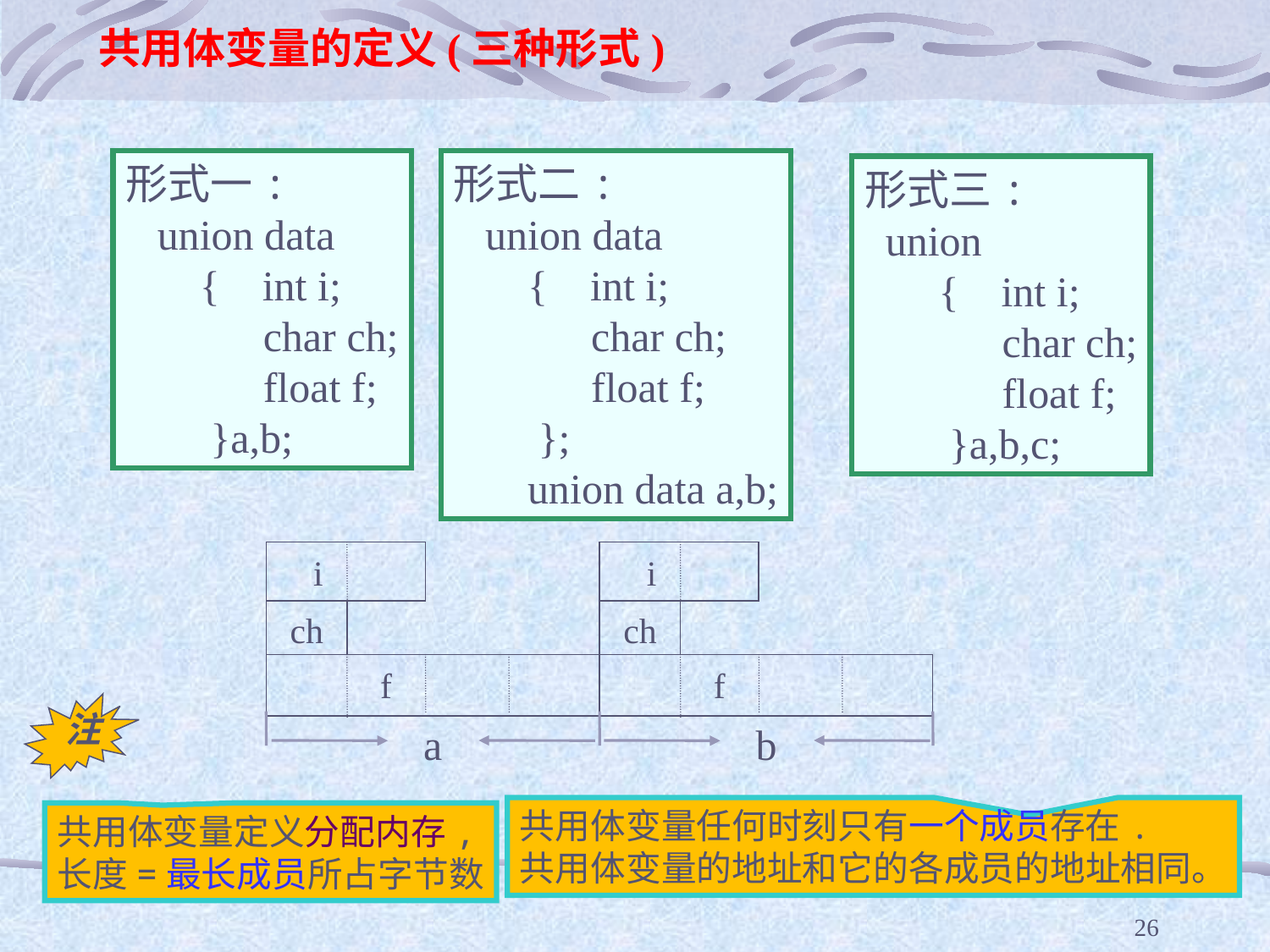

共用体变量的定义(三种形式)

形式一:
   union data
       {    int i;
             char ch;
             float f;
        }a,b;
形式二:
   union data
       {    int i;
             char ch;
             float f;
        };
       union data a,b;
形式三:
  union
       {    int i;
             char ch;
             float f;
        }a,b,c;

i

ch

f

i

ch

f

a

b

注
共用体变量任何时刻只有一个成员存在.
共用体变量的地址和它的各成员的地址相同。
共用体变量定义分配内存,
长度=最长成员所占字节数
26